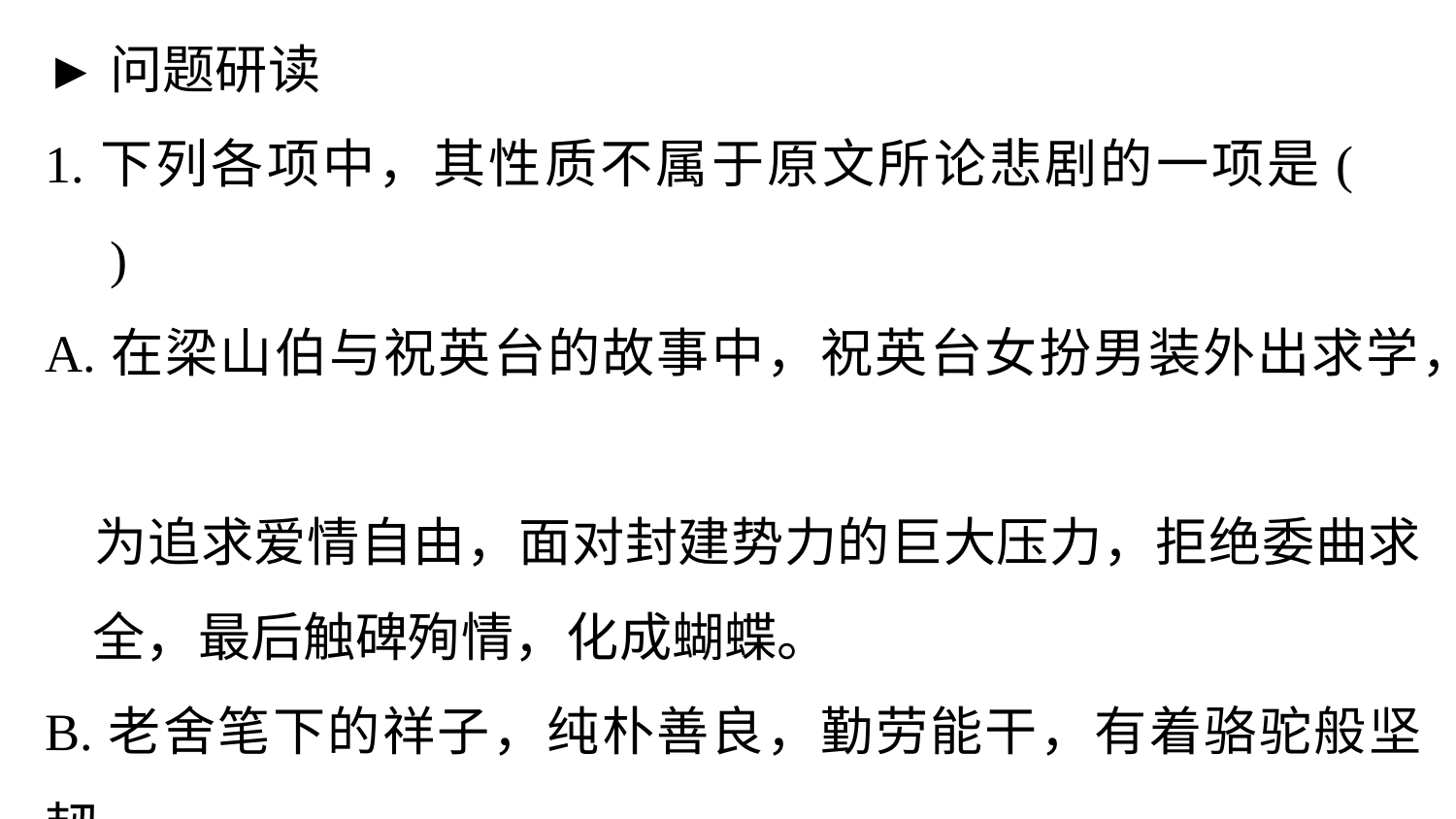

►问题研读
1.下列各项中，其性质不属于原文所论悲剧的一项是(　　)
A.在梁山伯与祝英台的故事中，祝英台女扮男装外出求学，
    为追求爱情自由，面对封建势力的巨大压力，拒绝委曲求
    全，最后触碑殉情，化成蝴蝶。
B.老舍笔下的祥子，纯朴善良，勤劳能干，有着骆驼般坚韧
    的精神，在饱受旧社会、旧制度的沉重打击之后，沦为自
    甘堕落的行尸走肉。